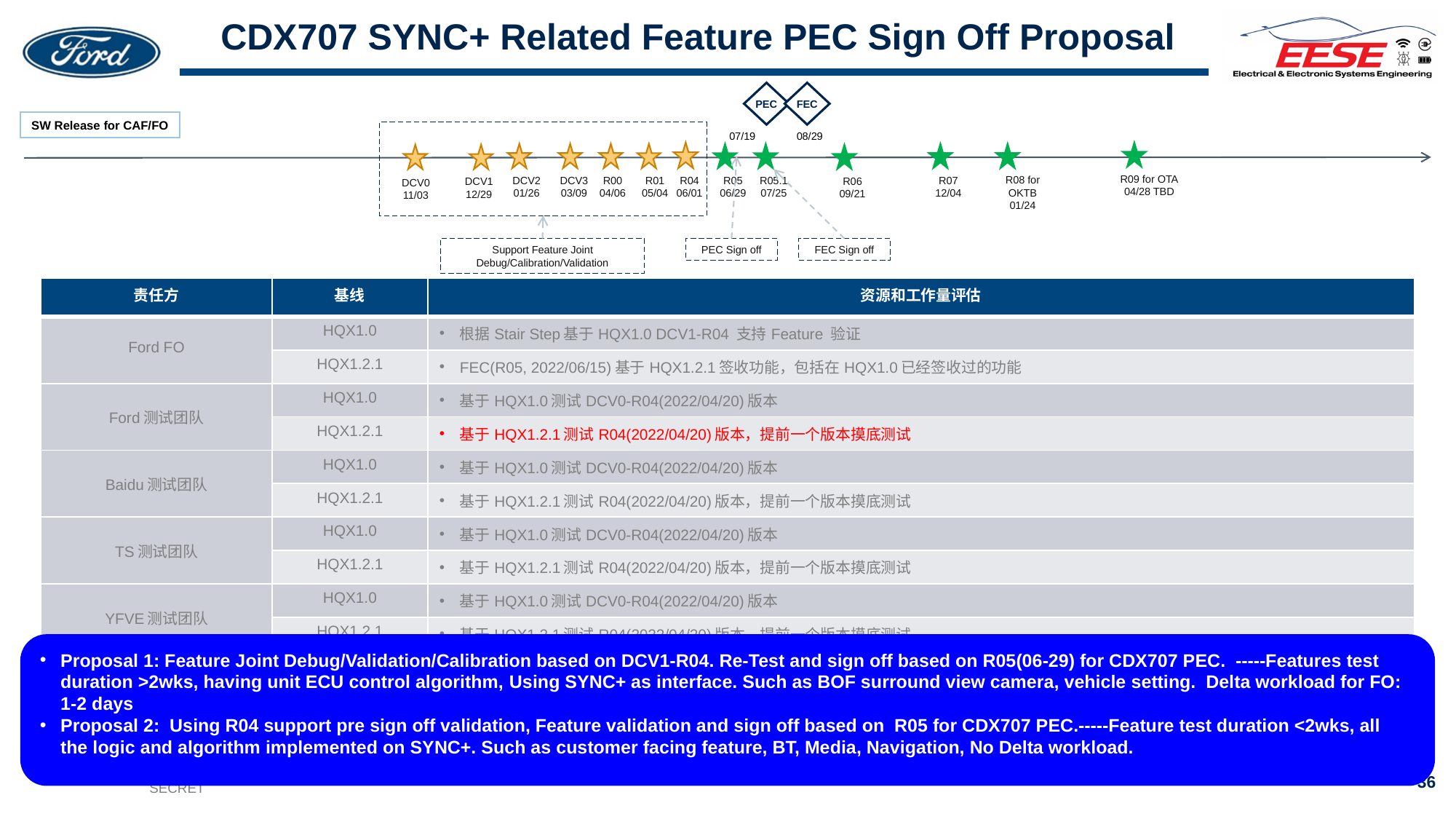

# CDX707 SYNC+ Related Feature PEC Sign Off Proposal
FEC
08/29
PEC
07/19
SW Release for CAF/FO

R09 for OTA
04/28 TBD
R08 for OKTB
01/24
R07
12/04
DCV2
01/26
R00
04/06
DCV3
03/09
R04
06/01
R05
06/29
R05.1
07/25
R01
05/04
R06
09/21
DCV1
12/29
DCV0
11/03
PEC Sign off
FEC Sign off
Support Feature Joint Debug/Calibration/Validation
| 责任方 | 基线 | 资源和工作量评估 |
| --- | --- | --- |
| Ford FO | HQX1.0 | 根据Stair Step基于HQX1.0 DCV1-R04 支持Feature 验证 |
|  | HQX1.2.1 | FEC(R05, 2022/06/15)基于HQX1.2.1签收功能，包括在HQX1.0已经签收过的功能 |
| Ford测试团队 | HQX1.0 | 基于HQX1.0测试DCV0-R04(2022/04/20)版本 |
|  | HQX1.2.1 | 基于HQX1.2.1测试R04(2022/04/20)版本，提前一个版本摸底测试 |
| Baidu测试团队 | HQX1.0 | 基于HQX1.0测试DCV0-R04(2022/04/20)版本 |
|  | HQX1.2.1 | 基于HQX1.2.1测试R04(2022/04/20)版本，提前一个版本摸底测试 |
| TS测试团队 | HQX1.0 | 基于HQX1.0测试DCV0-R04(2022/04/20)版本 |
|  | HQX1.2.1 | 基于HQX1.2.1测试R04(2022/04/20)版本，提前一个版本摸底测试 |
| YFVE测试团队 | HQX1.0 | 基于HQX1.0测试DCV0-R04(2022/04/20)版本 |
|  | HQX1.2.1 | 基于HQX1.2.1测试R04(2022/04/20)版本，提前一个版本摸底测试 |
Proposal 1: Feature Joint Debug/Validation/Calibration based on DCV1-R04. Re-Test and sign off based on R05(06-29) for CDX707 PEC.  -----Features test duration >2wks, having unit ECU control algorithm, Using SYNC+ as interface. Such as BOF surround view camera, vehicle setting.  Delta workload for FO: 1-2 days
Proposal 2:  Using R04 support pre sign off validation, Feature validation and sign off based on  R05 for CDX707 PEC.-----Feature test duration <2wks, all the logic and algorithm implemented on SYNC+. Such as customer facing feature, BT, Media, Navigation, No Delta workload.